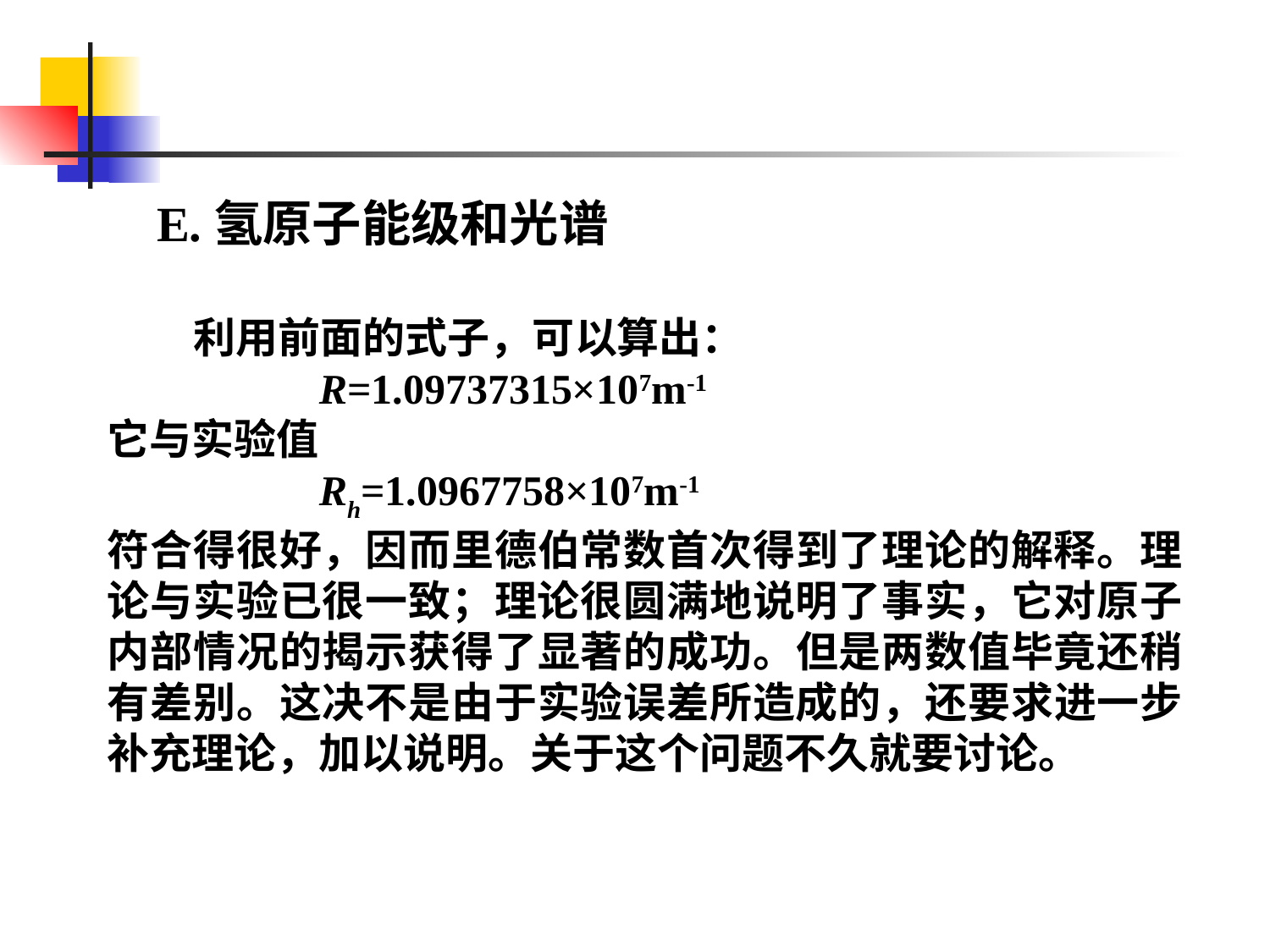

E.氢原子能级和光谱

        利用前面的式子，可以算出：
                    R=1.09737315×107m-1
它与实验值
                    Rh=1.0967758×107m-1
符合得很好，因而里德伯常数首次得到了理论的解释。理论与实验已很一致；理论很圆满地说明了事实，它对原子内部情况的揭示获得了显著的成功。但是两数值毕竟还稍有差别。这决不是由于实验误差所造成的，还要求进一步补充理论，加以说明。关于这个问题不久就要讨论。